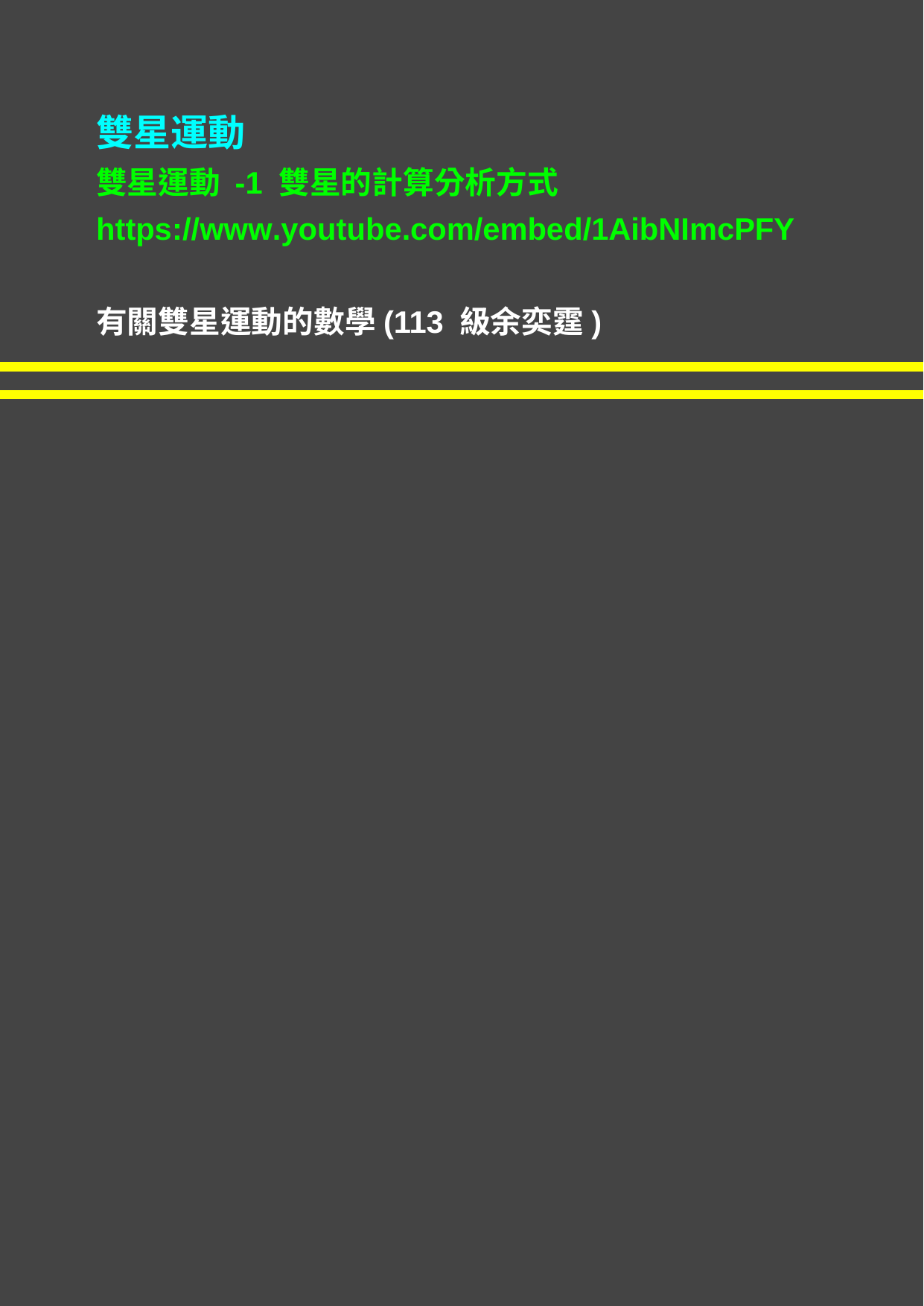

雙星運動
雙星運動 -1 雙星的計算分析方式
https://www.youtube.com/embed/1AibNImcPFY

有關雙星運動的數學(113 級余奕霆)